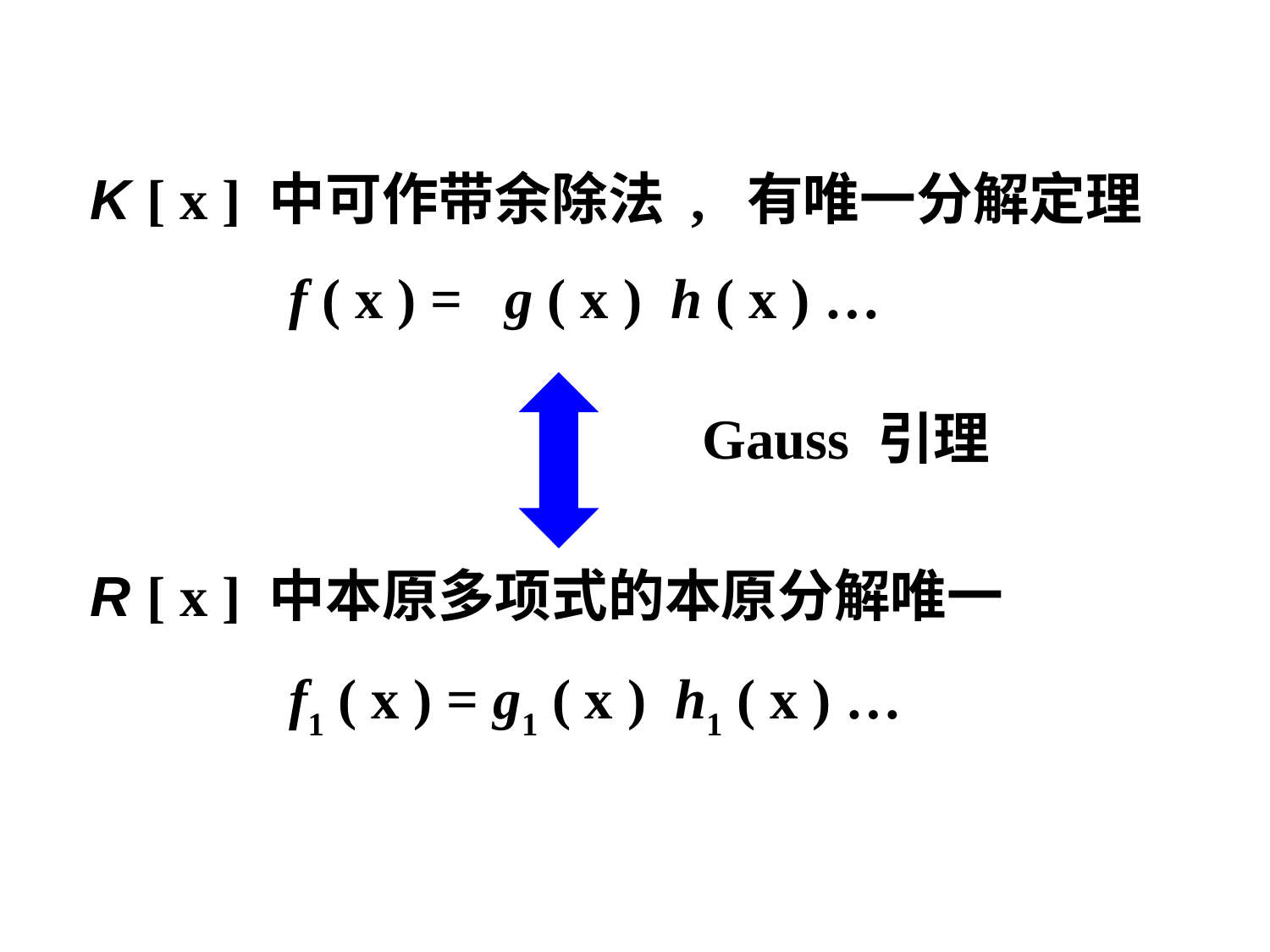

K [ x ] 中可作带余除法 ,  有唯一分解定理
               f ( x ) =   g ( x )  h ( x ) …

 R [ x ] 中本原多项式的本原分解唯一
               f1 ( x ) = g1 ( x )  h1 ( x ) …

Gauss 引理